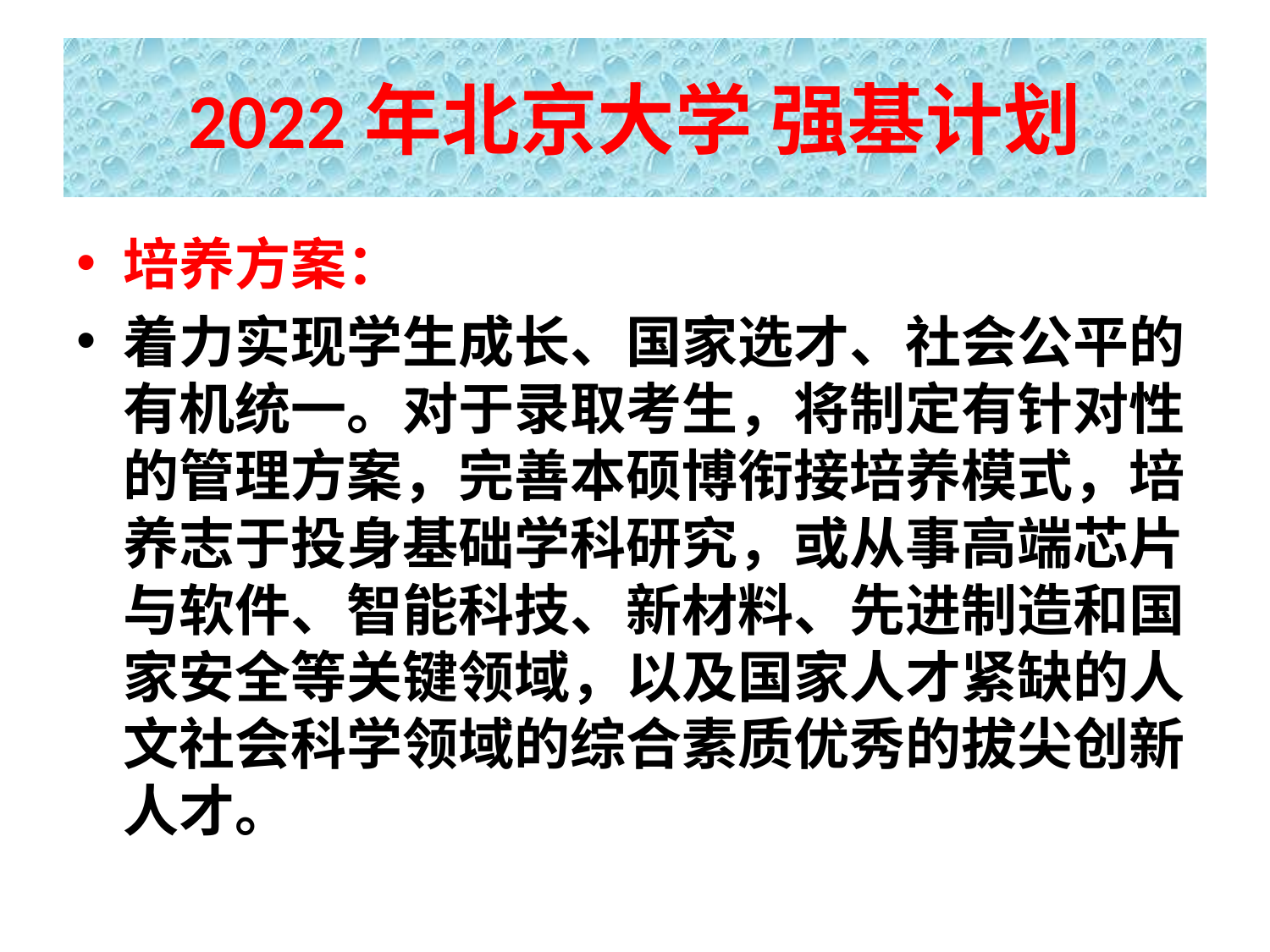

# 2022年北京大学 强基计划
培养方案：
着力实现学生成长、国家选才、社会公平的有机统一。对于录取考生，将制定有针对性的管理方案，完善本硕博衔接培养模式，培养志于投身基础学科研究，或从事高端芯片与软件、智能科技、新材料、先进制造和国家安全等关键领域，以及国家人才紧缺的人文社会科学领域的综合素质优秀的拔尖创新人才。